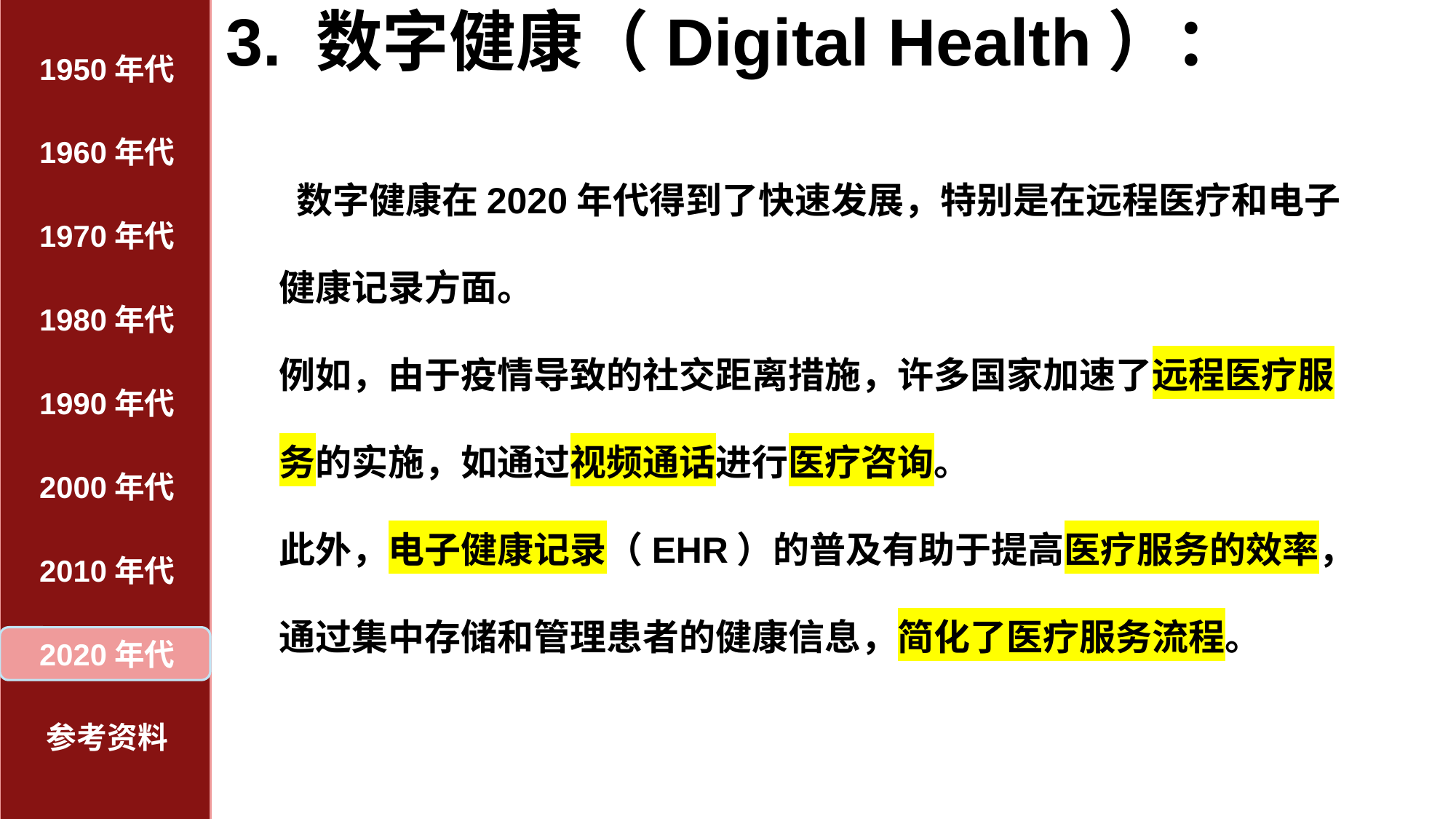

# 3. 数字健康（Digital Health）：

1950年代
1960年代
 数字健康在2020年代得到了快速发展，特别是在远程医疗和电子健康记录方面。
例如，由于疫情导致的社交距离措施，许多国家加速了远程医疗服务的实施，如通过视频通话进行医疗咨询。
此外，电子健康记录（EHR）的普及有助于提高医疗服务的效率，通过集中存储和管理患者的健康信息，简化了医疗服务流程。
1970年代
1980年代

1990年代

2000年代
2010年代

2020年代
参考资料